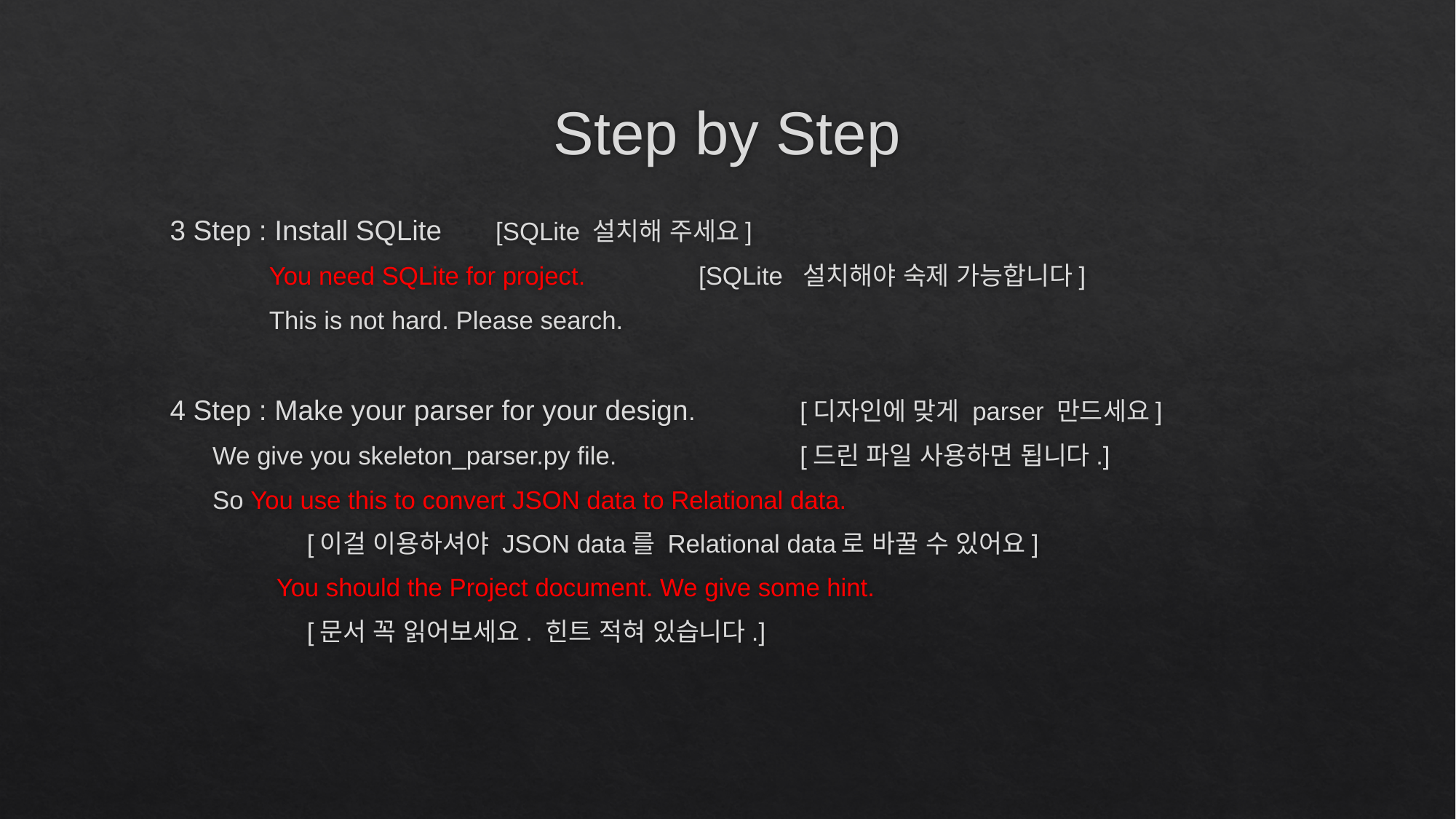

# Step by Step
3 Step : Install SQLite						   [SQLite 설치해 주세요]
              You need SQLite for project.			   [SQLite  설치해야 숙제 가능합니다]
              This is not hard. Please search.

4 Step : Make your parser for your design.		   [디자인에 맞게 parser 만드세요]
		      We give you skeleton_parser.py file.      	 	   [드린 파일 사용하면 됩니다.]
		      So You use this to convert JSON data to Relational data.
 	     [이걸 이용하셔야 JSON data를 Relational data로 바꿀 수 있어요]
               You should the Project document. We give some hint.
    	     [문서 꼭 읽어보세요. 힌트 적혀 있습니다.]